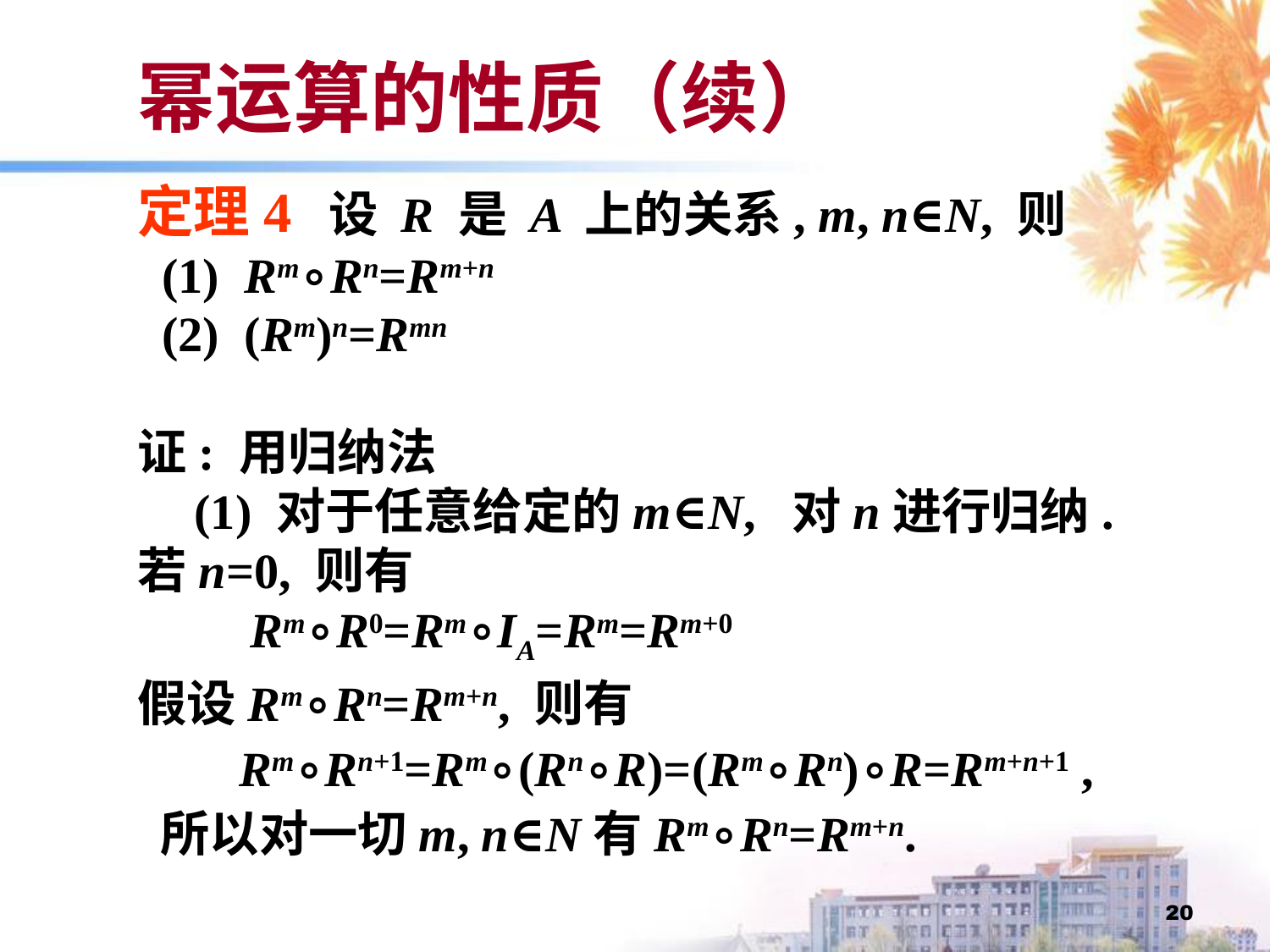

# 幂运算的性质（续）
定理4  设 R 是 A 上的关系, m, n∈N, 则
  (1)  Rm∘Rn=Rm+n
  (2)  (Rm)n=Rmn

证: 用归纳法
    (1) 对于任意给定的m∈N,  对n进行归纳.
若n=0, 则有
         Rm∘R0=Rm∘IA=Rm=Rm+0
假设Rm∘Rn=Rm+n, 则有
        Rm∘Rn+1=Rm∘(Rn∘R)=(Rm∘Rn)∘R=Rm+n+1 ,
 所以对一切m, n∈N有Rm∘Rn=Rm+n.

20